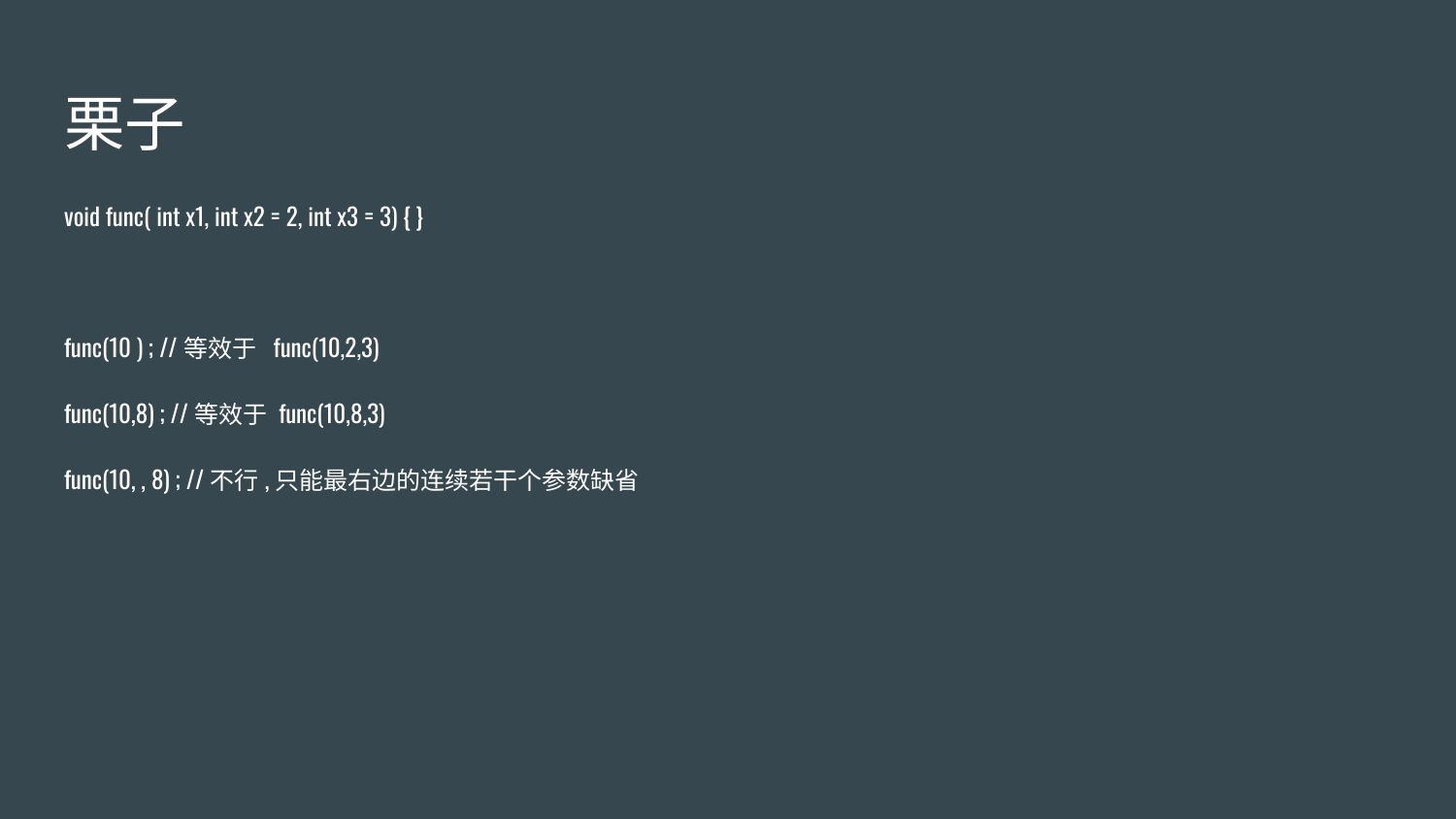

# 栗子
void func( int x1, int x2 = 2, int x3 = 3) { }

func(10 ) ; //等效于  func(10,2,3)
func(10,8) ; //等效于 func(10,8,3)
func(10, , 8) ; //不行,只能最右边的连续若干个参数缺省